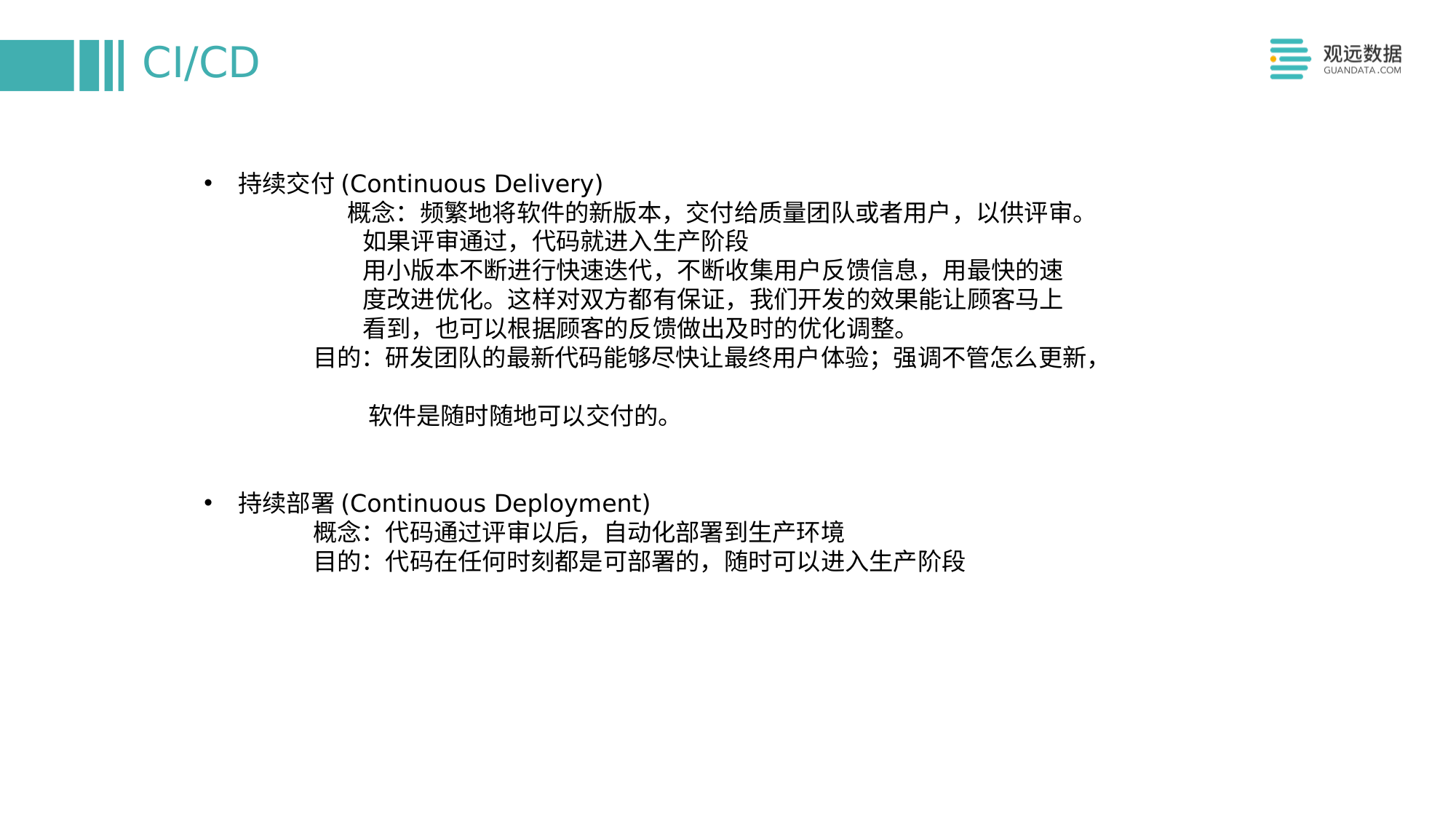

# CI/CD
持续交付(Continuous Delivery)
	概念：频繁地将软件的新版本，交付给质量团队或者用户，以供评审。
	        如果评审通过，代码就进入生产阶段
        用小版本不断进行快速迭代，不断收集用户反馈信息，用最快的速
        度改进优化。这样对双方都有保证，我们开发的效果能让顾客马上
        看到，也可以根据顾客的反馈做出及时的优化调整。
目的：研发团队的最新代码能够尽快让最终用户体验；强调不管怎么更新，
         软件是随时随地可以交付的。

持续部署(Continuous Deployment)
  	概念：代码通过评审以后，自动化部署到生产环境
	目的：代码在任何时刻都是可部署的，随时可以进入生产阶段